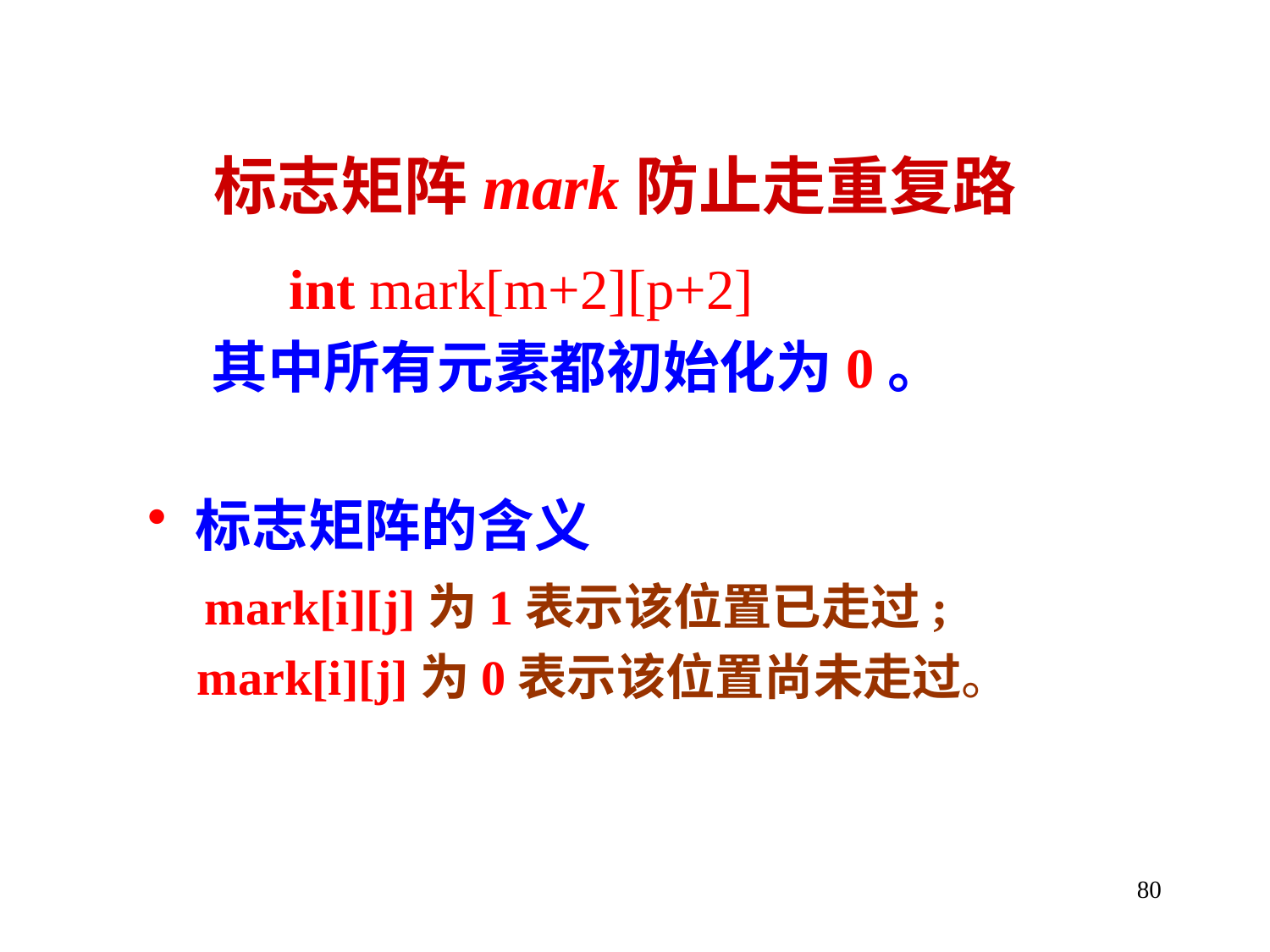

标志矩阵mark防止走重复路
          int mark[m+2][p+2]
其中所有元素都初始化为0。

标志矩阵的含义
    mark[i][j]为1表示该位置已走过;
    mark[i][j]为0表示该位置尚未走过。

80